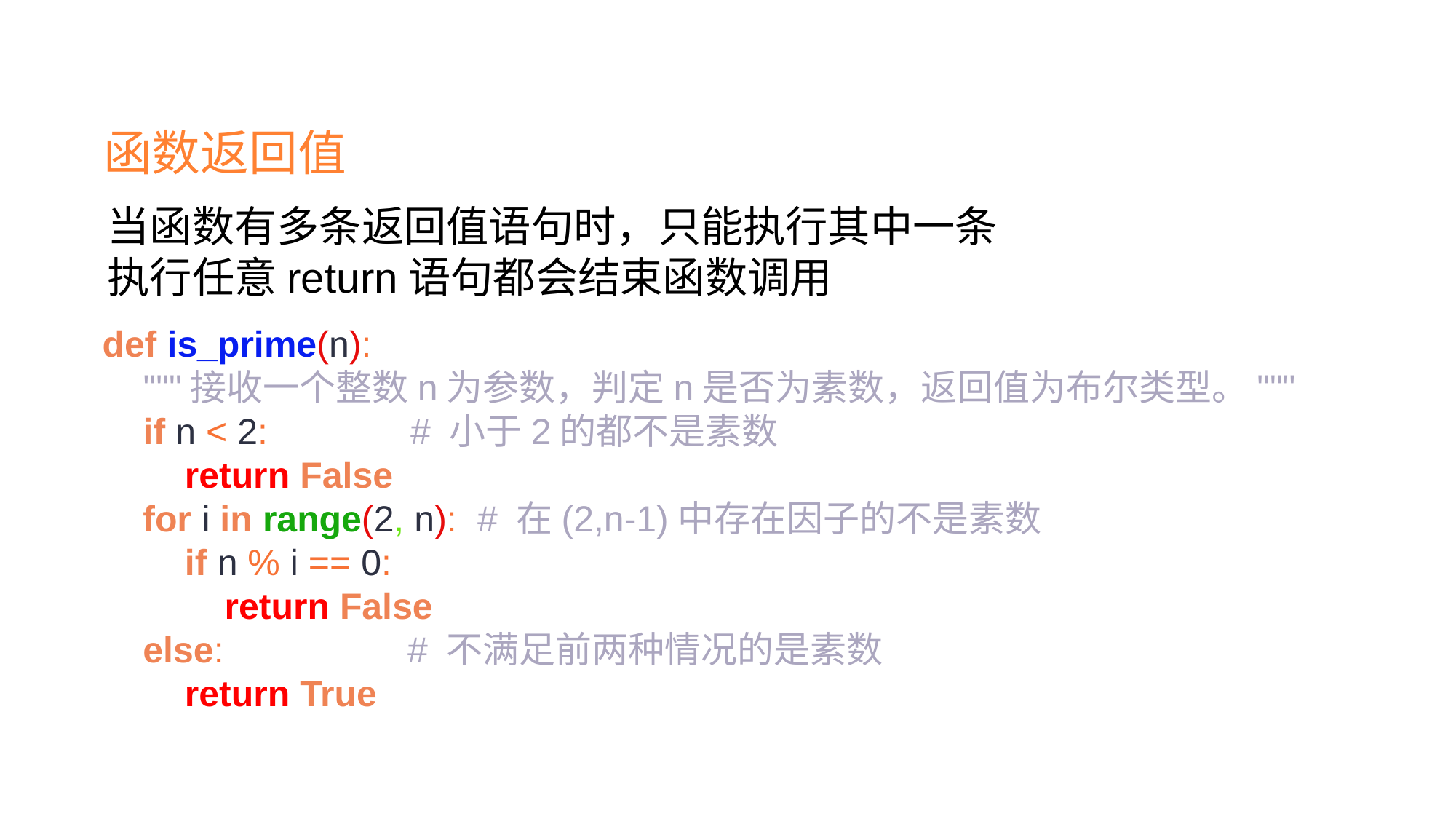

函数返回值
当函数有多条返回值语句时，只能执行其中一条
执行任意return语句都会结束函数调用
def is_prime(n):
    """接收一个整数n为参数，判定n是否为素数，返回值为布尔类型。"""
    if n < 2:              # 小于2的都不是素数
         return False
    for i in range(2, n):  # 在(2,n-1)中存在因子的不是素数
         if n % i == 0:
            return False
    else:                  # 不满足前两种情况的是素数
         return True